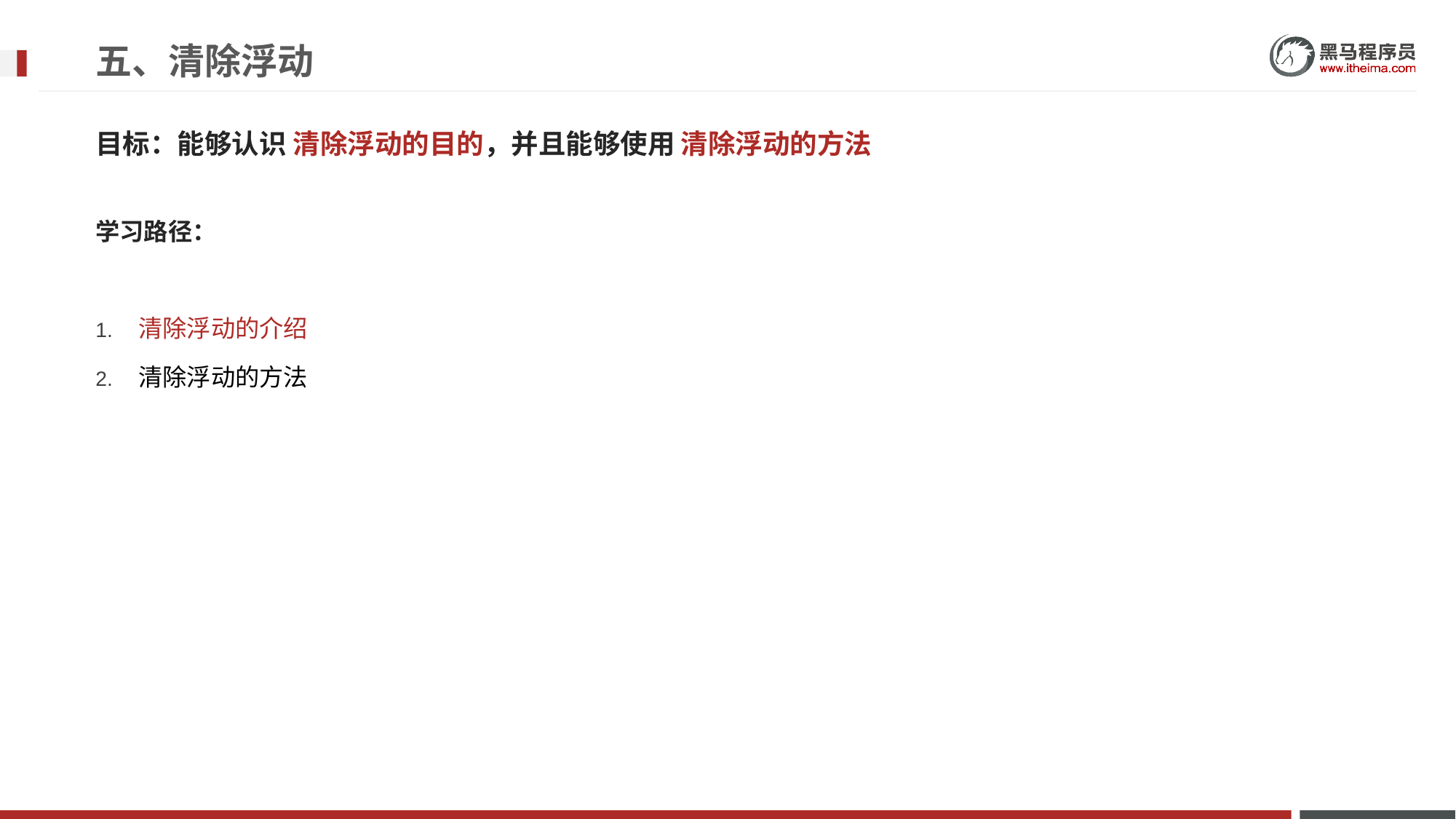

# 五、清除浮动
目标：能够认识 清除浮动的目的，并且能够使用 清除浮动的方法
学习路径：

清除浮动的介绍
清除浮动的方法